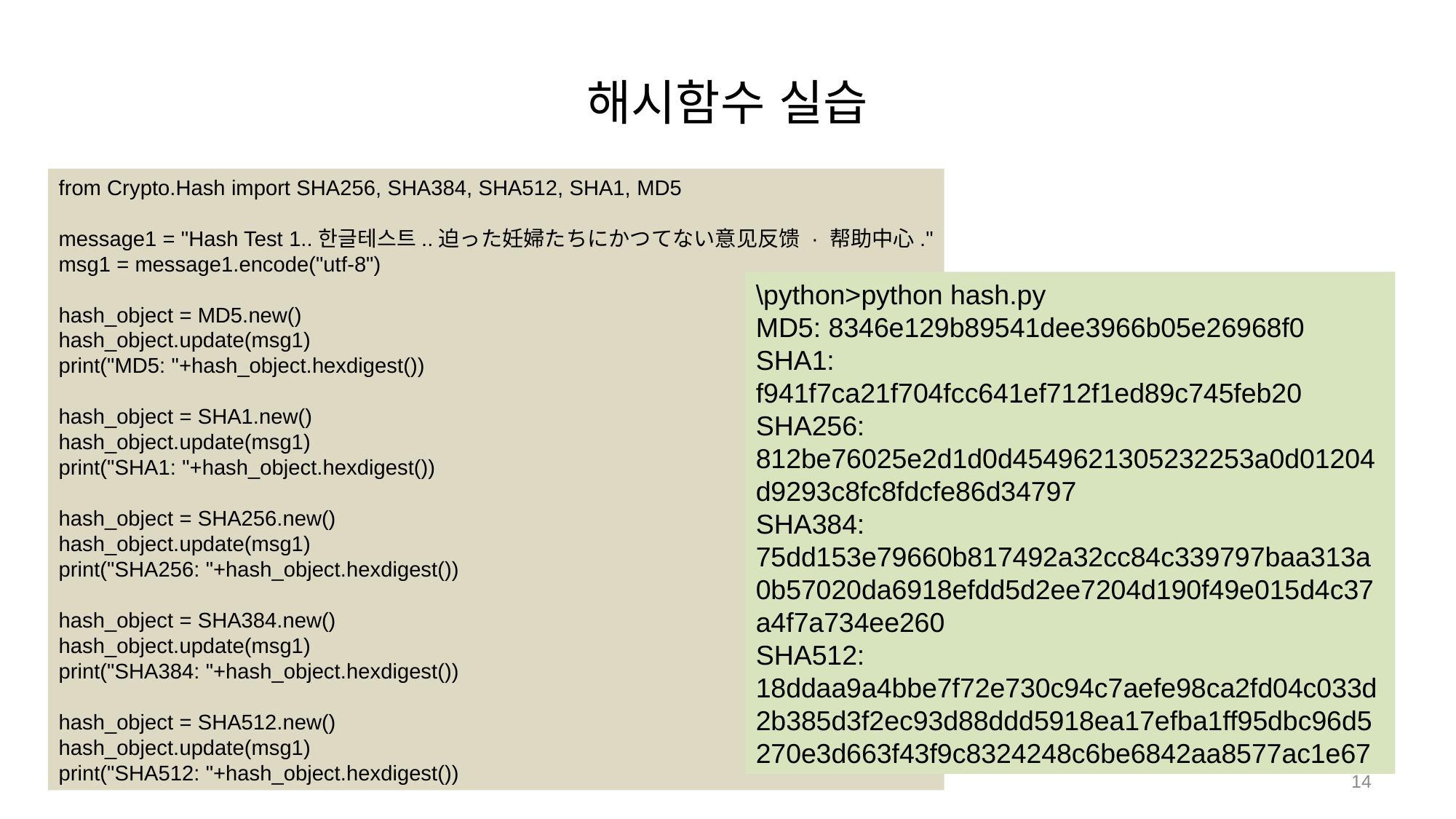

# 해시함수 실습
from Crypto.Hash import SHA256, SHA384, SHA512, SHA1, MD5
message1 = "Hash Test 1..한글테스트..迫った妊婦たちにかつてない意见反馈 · 帮助中心."
msg1 = message1.encode("utf-8")
hash_object = MD5.new()
hash_object.update(msg1)
print("MD5: "+hash_object.hexdigest())
hash_object = SHA1.new()
hash_object.update(msg1)
print("SHA1: "+hash_object.hexdigest())
hash_object = SHA256.new()
hash_object.update(msg1)
print("SHA256: "+hash_object.hexdigest())
hash_object = SHA384.new()
hash_object.update(msg1)
print("SHA384: "+hash_object.hexdigest())
hash_object = SHA512.new()
hash_object.update(msg1)
print("SHA512: "+hash_object.hexdigest())
\python>python hash.py
MD5: 8346e129b89541dee3966b05e26968f0
SHA1: f941f7ca21f704fcc641ef712f1ed89c745feb20
SHA256: 812be76025e2d1d0d4549621305232253a0d01204d9293c8fc8fdcfe86d34797
SHA384: 75dd153e79660b817492a32cc84c339797baa313a0b57020da6918efdd5d2ee7204d190f49e015d4c37a4f7a734ee260
SHA512: 18ddaa9a4bbe7f72e730c94c7aefe98ca2fd04c033d2b385d3f2ec93d88ddd5918ea17efba1ff95dbc96d5270e3d663f43f9c8324248c6be6842aa8577ac1e67
14